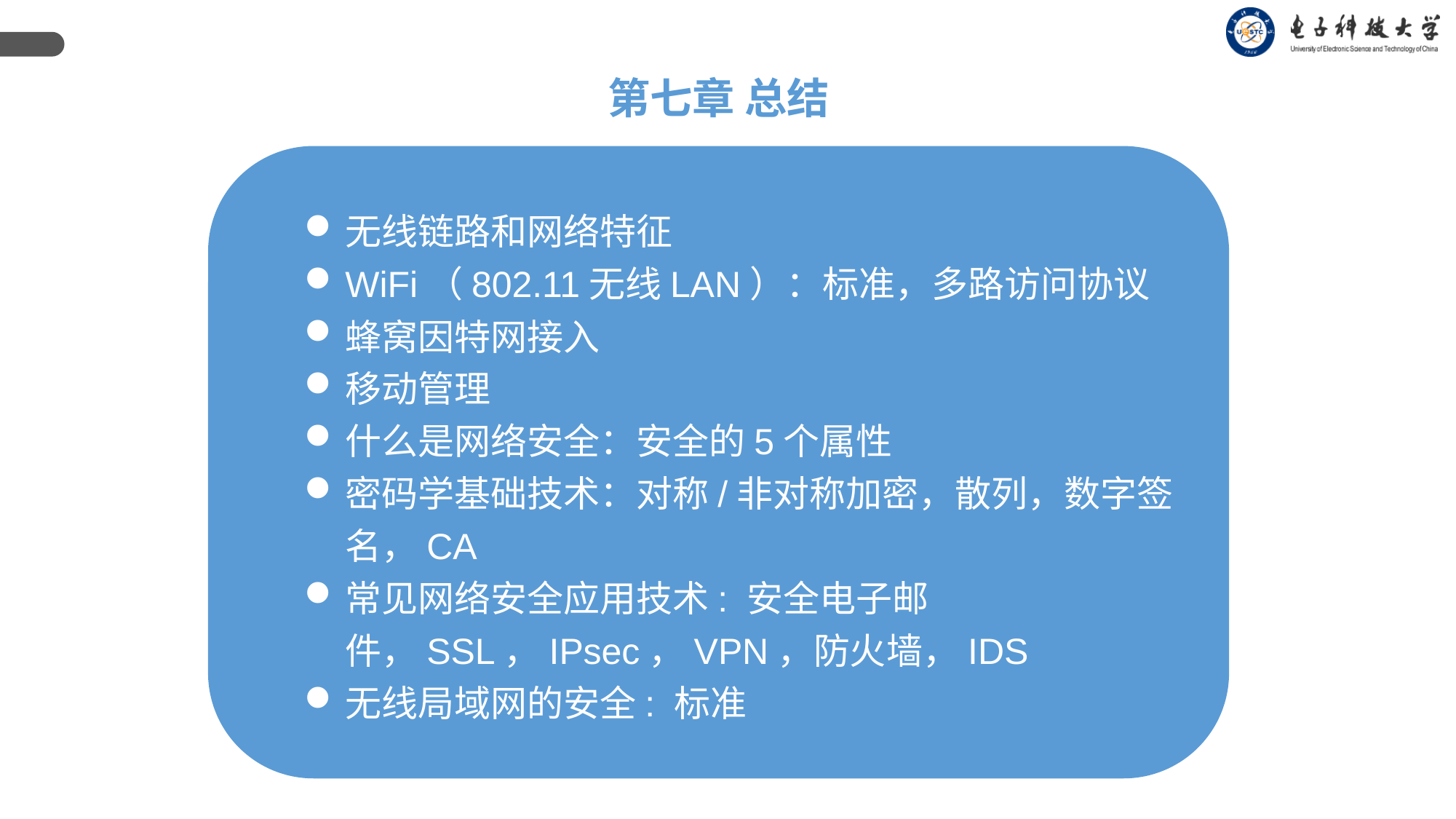

第七章 总结
无线链路和网络特征
WiFi（802.11无线LAN）：标准，多路访问协议
蜂窝因特网接入
移动管理
什么是网络安全：安全的5个属性
密码学基础技术：对称/非对称加密，散列，数字签名，CA
常见网络安全应用技术: 安全电子邮件，SSL，IPsec，VPN，防火墙，IDS
无线局域网的安全: 标准